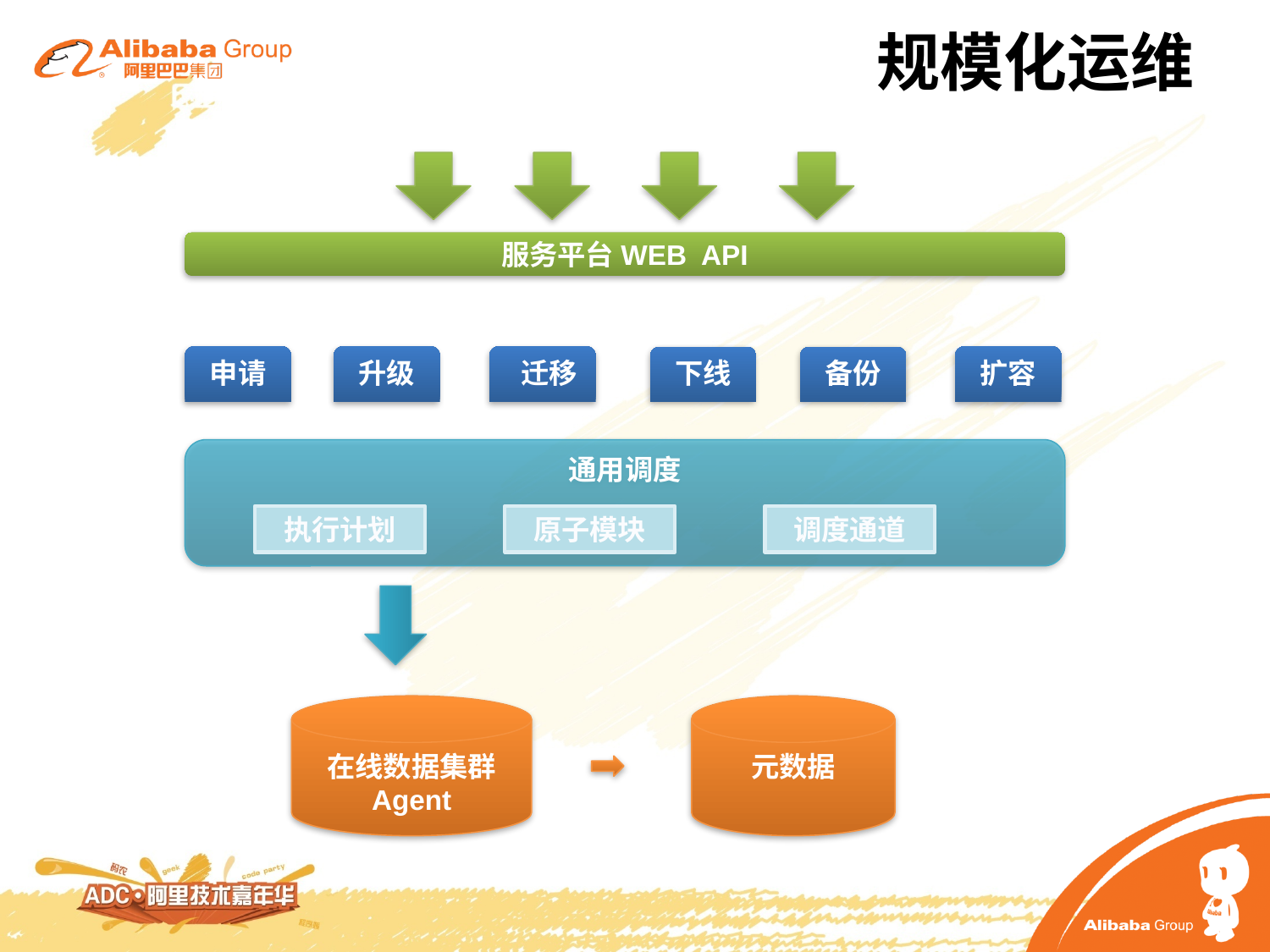

# 规模化运维

服务平台WEB  API
申请
升级
 迁移
扩容
下线
备份
通用调度
执行计划
原子模块
调度通道

在线数据集群
Agent
元数据